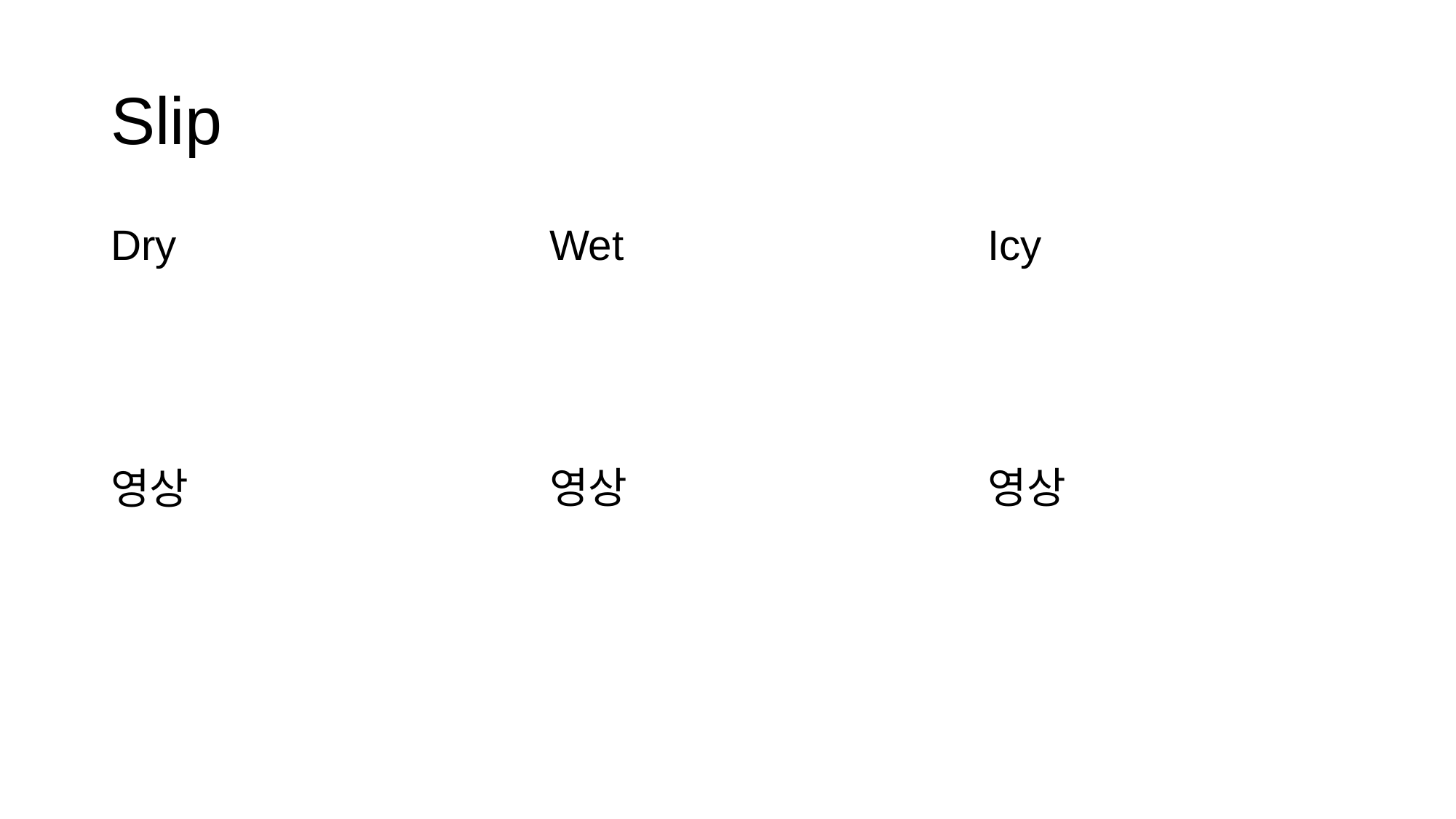

# Slip
Dry

영상
Wet

영상
Icy

영상